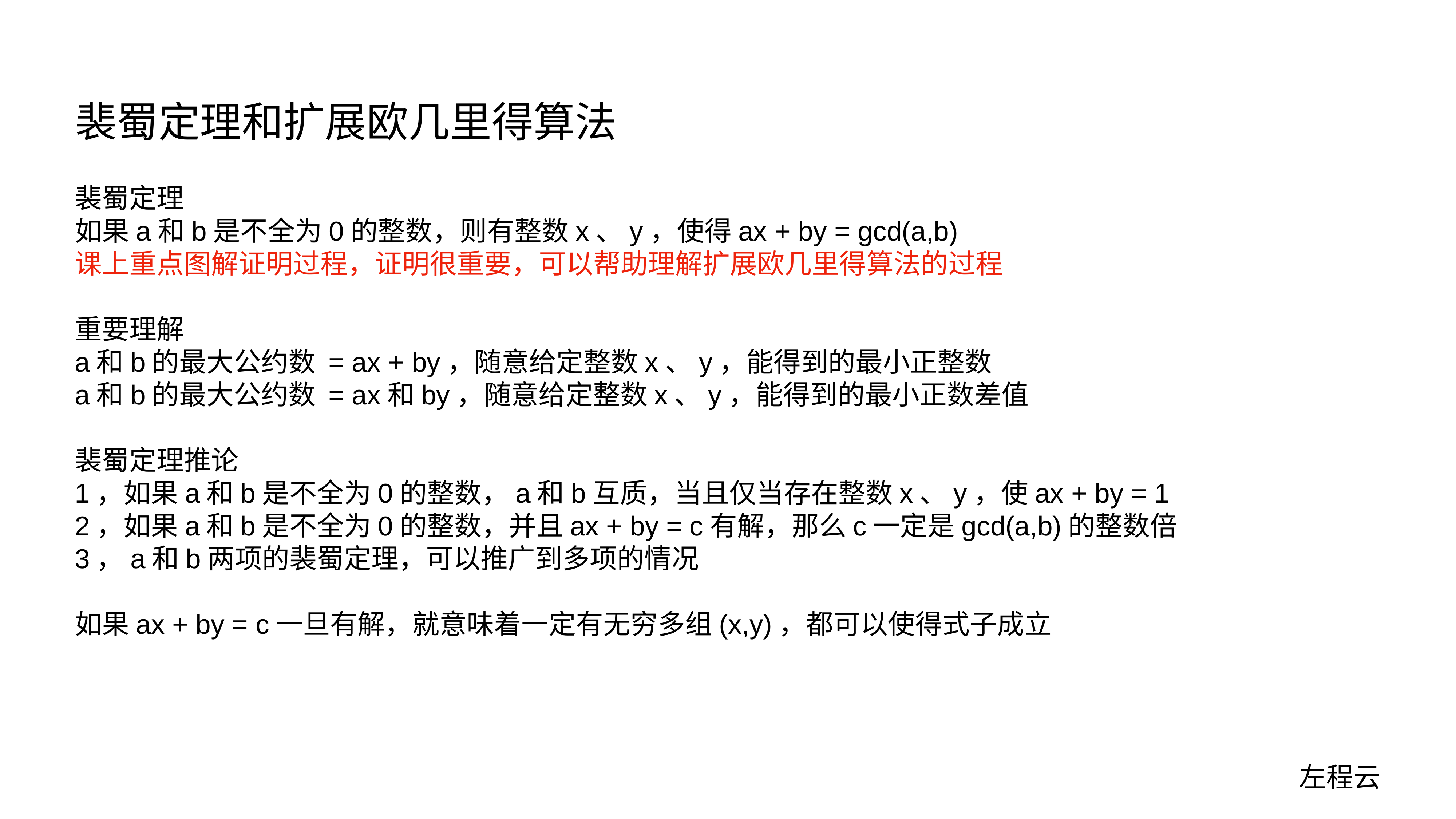

# 裴蜀定理和扩展欧几里得算法
裴蜀定理
如果a和b是不全为0的整数，则有整数x、y，使得ax + by = gcd(a,b)
课上重点图解证明过程，证明很重要，可以帮助理解扩展欧几里得算法的过程

重要理解
a和b的最大公约数 = ax + by，随意给定整数x、y，能得到的最小正整数
a和b的最大公约数 = ax和by，随意给定整数x、y，能得到的最小正数差值

裴蜀定理推论
1，如果a和b是不全为0的整数，a和b互质，当且仅当存在整数x、y，使ax + by = 1
2，如果a和b是不全为0的整数，并且ax + by = c有解，那么c一定是gcd(a,b)的整数倍
3，a和b两项的裴蜀定理，可以推广到多项的情况

如果ax + by = c一旦有解，就意味着一定有无穷多组(x,y)，都可以使得式子成立
左程云